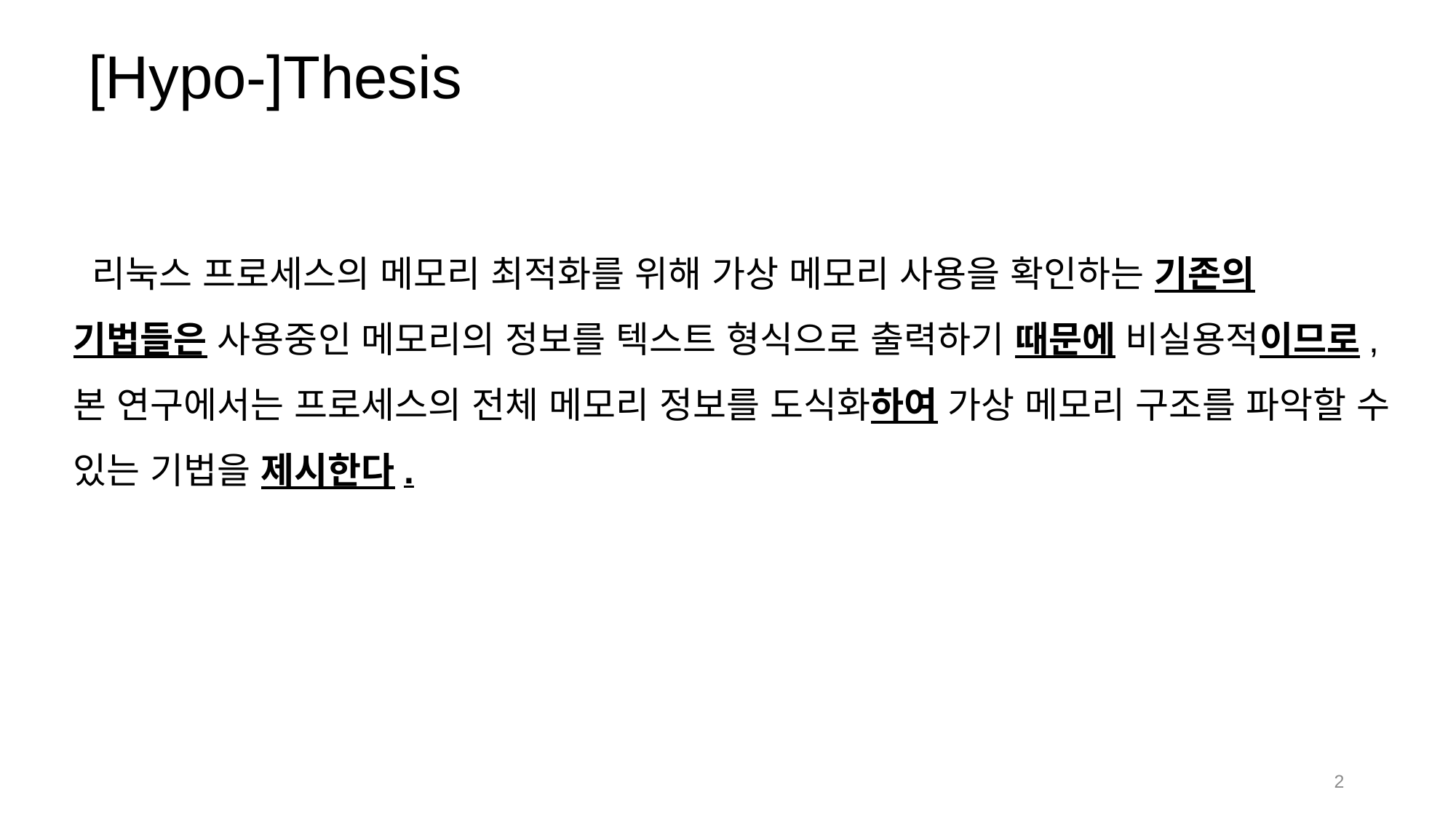

# [Hypo-]Thesis
 리눅스 프로세스의 메모리 최적화를 위해 가상 메모리 사용을 확인하는 기존의 기법들은 사용중인 메모리의 정보를 텍스트 형식으로 출력하기 때문에 비실용적이므로, 본 연구에서는 프로세스의 전체 메모리 정보를 도식화하여 가상 메모리 구조를 파악할 수 있는 기법을 제시한다.
2